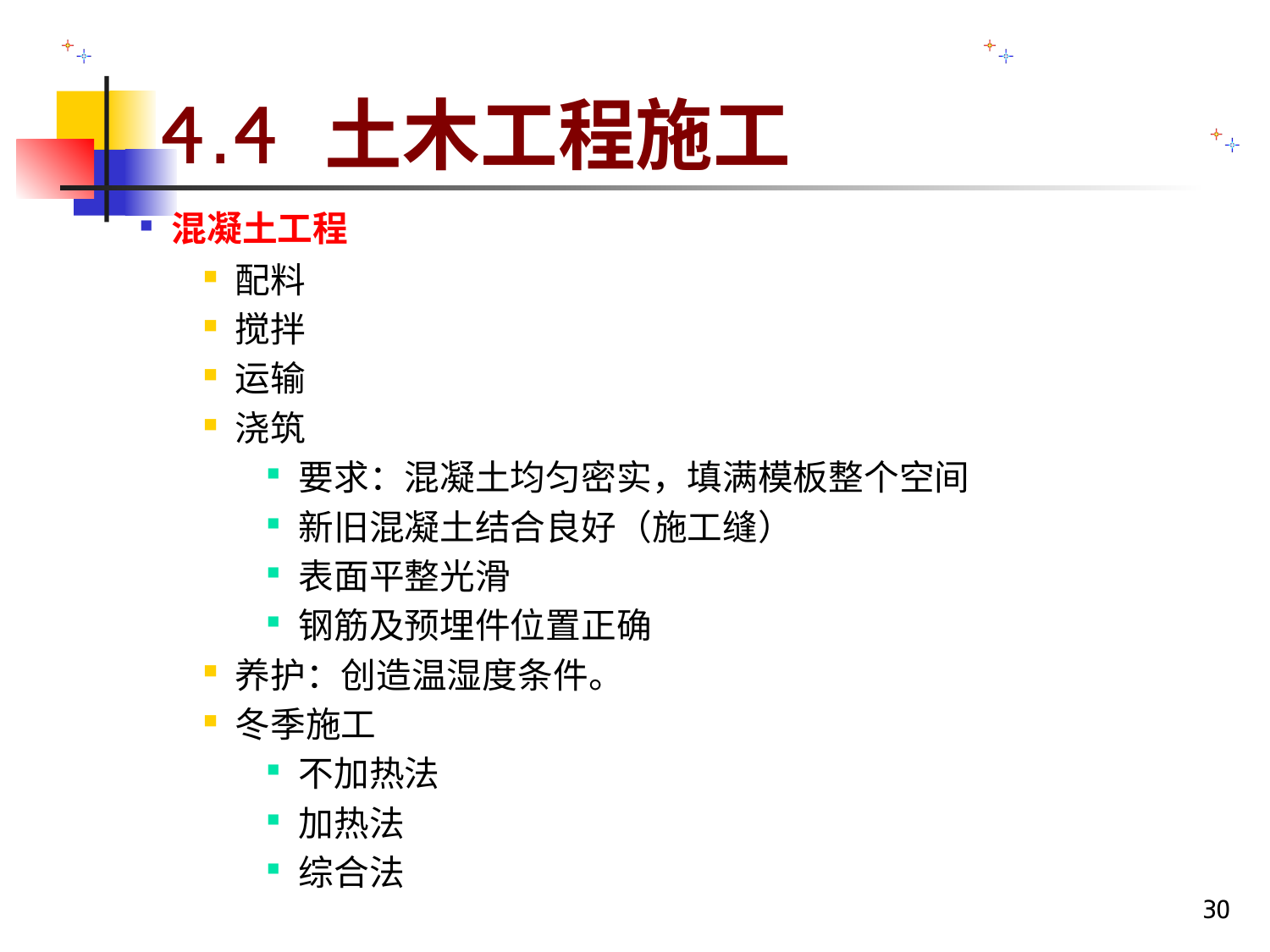

# 4.4 土木工程施工
混凝土工程
配料
搅拌
运输
浇筑
要求：混凝土均匀密实，填满模板整个空间
新旧混凝土结合良好（施工缝）
表面平整光滑
钢筋及预埋件位置正确
养护：创造温湿度条件。
冬季施工
不加热法
加热法
综合法
30